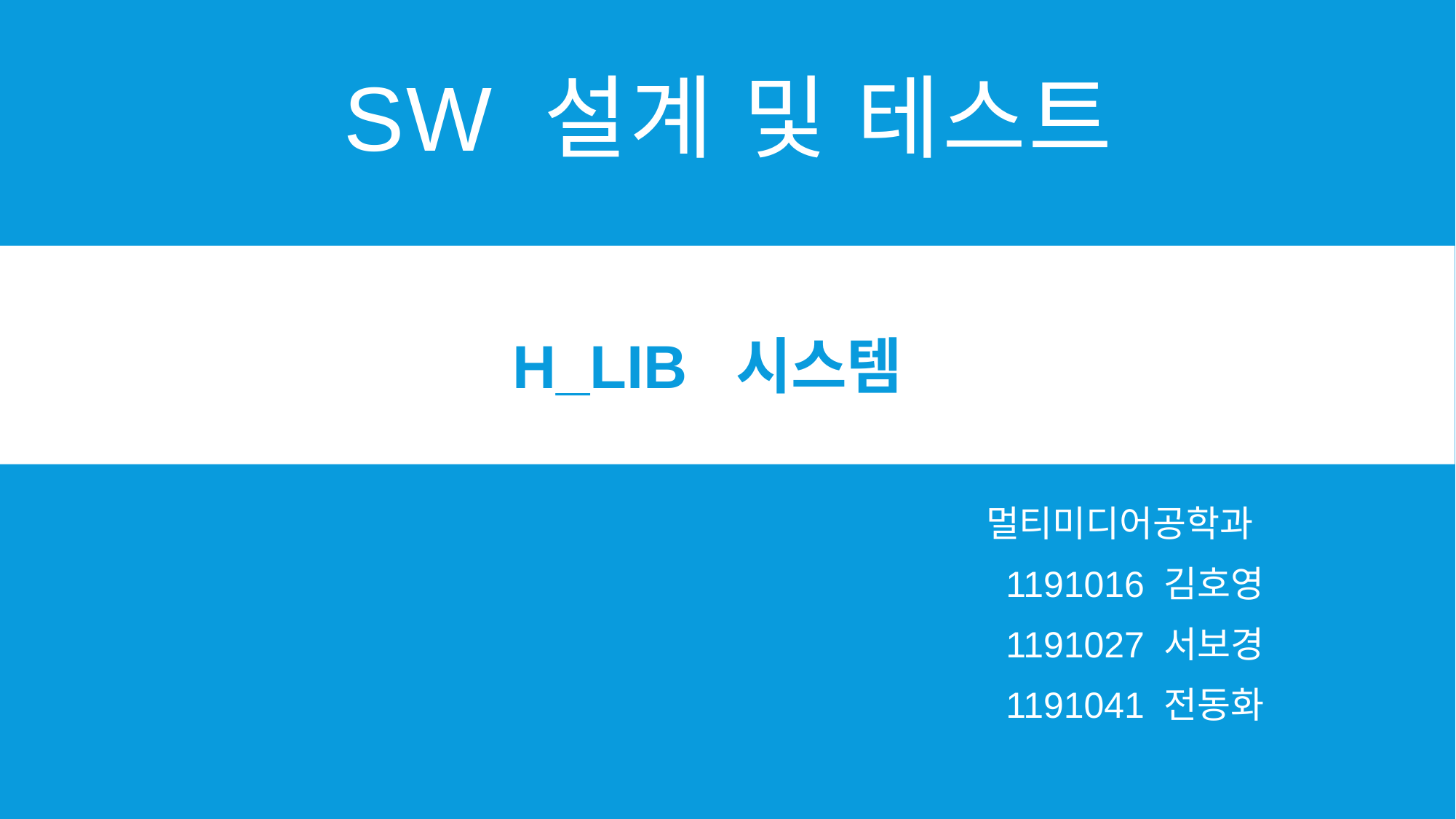

# Sw 설계 및 테스트
H_LIB  시스템
멀티미디어공학과
1191016 김호영
1191027 서보경
1191041 전동화